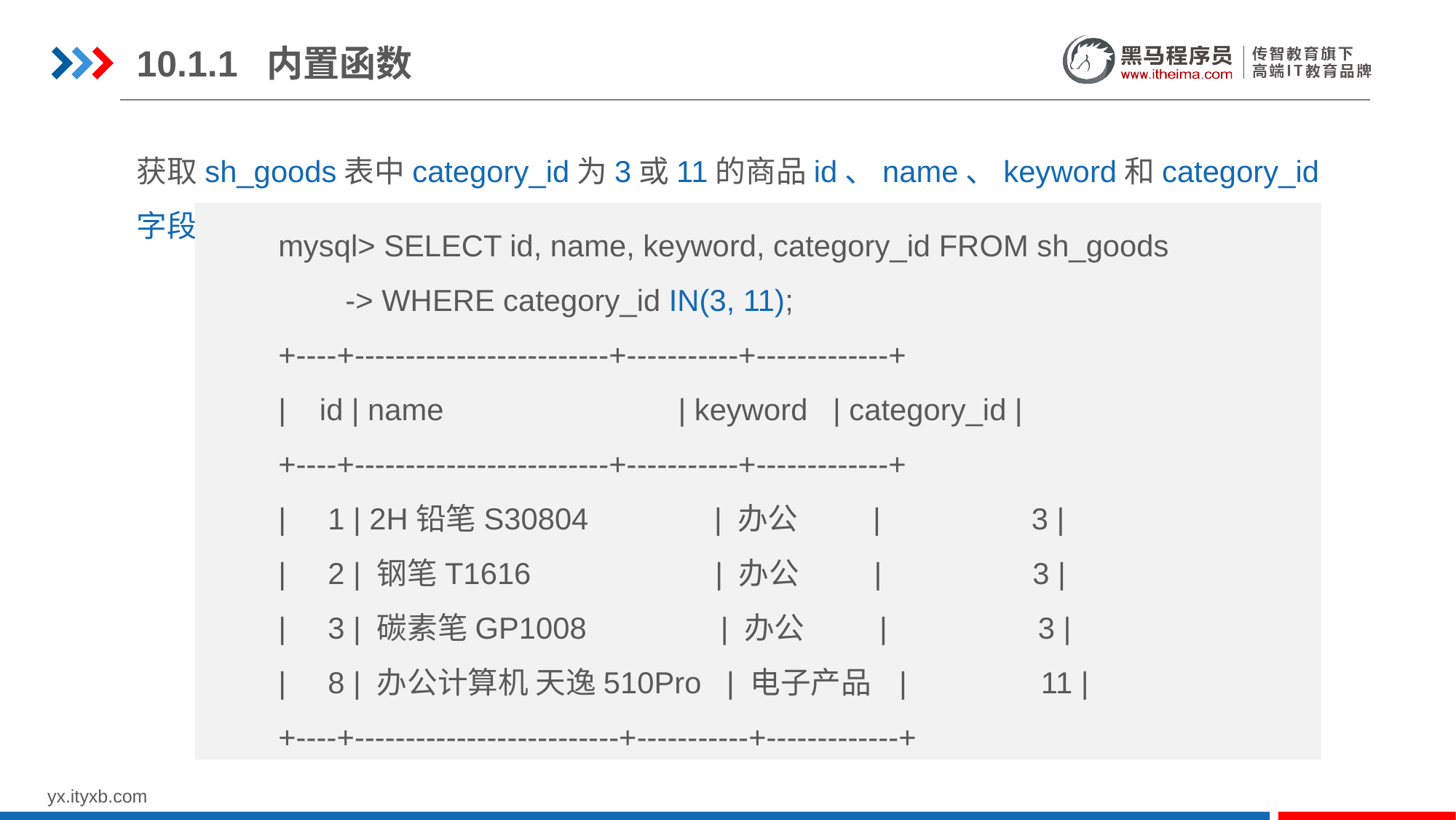

10.1.1  内置函数
获取sh_goods表中category_id为3或11的商品id、name、keyword和category_id字段：
mysql> SELECT id, name, keyword, category_id FROM sh_goods
        -> WHERE category_id IN(3, 11);
+----+-------------------------+-----------+-------------+
|    id | name                            | keyword   | category_id |
+----+-------------------------+-----------+-------------+
|     1 | 2H铅笔S30804               | 办公          |                  3 |
|     2 | 钢笔T1616                      | 办公          |                  3 |
|     3 | 碳素笔GP1008                | 办公          |                  3 |
|     8 | 办公计算机 天逸510Pro   | 电子产品   |                11 |
+----+--------------------------+-----------+-------------+